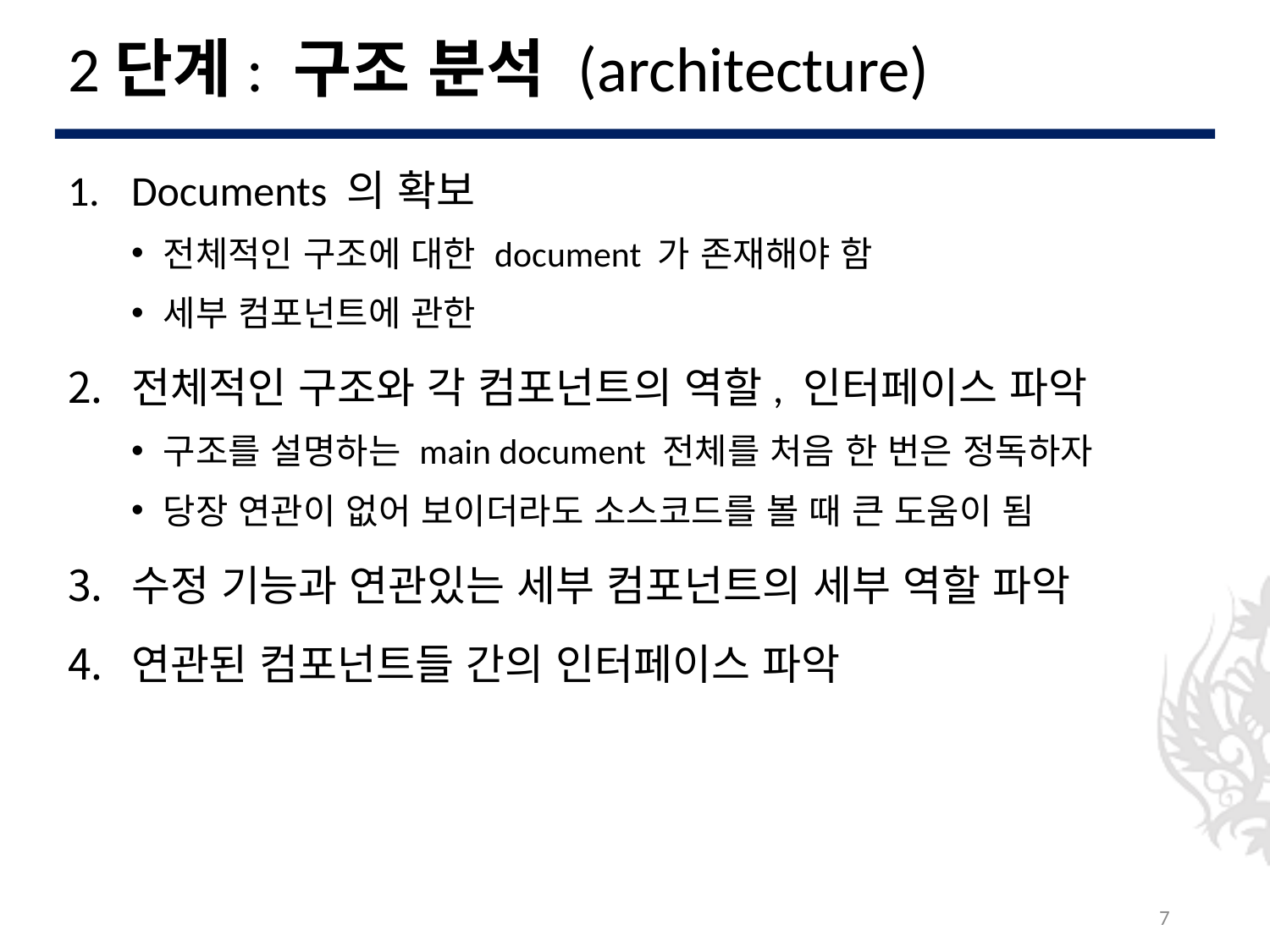

# 2단계: 구조 분석 (architecture)
Documents 의 확보
전체적인 구조에 대한 document 가 존재해야 함
세부 컴포넌트에 관한
전체적인 구조와 각 컴포넌트의 역할, 인터페이스 파악
구조를 설명하는 main document 전체를 처음 한 번은 정독하자
당장 연관이 없어 보이더라도 소스코드를 볼 때 큰 도움이 됨
수정 기능과 연관있는 세부 컴포넌트의 세부 역할 파악
연관된 컴포넌트들 간의 인터페이스 파악

7